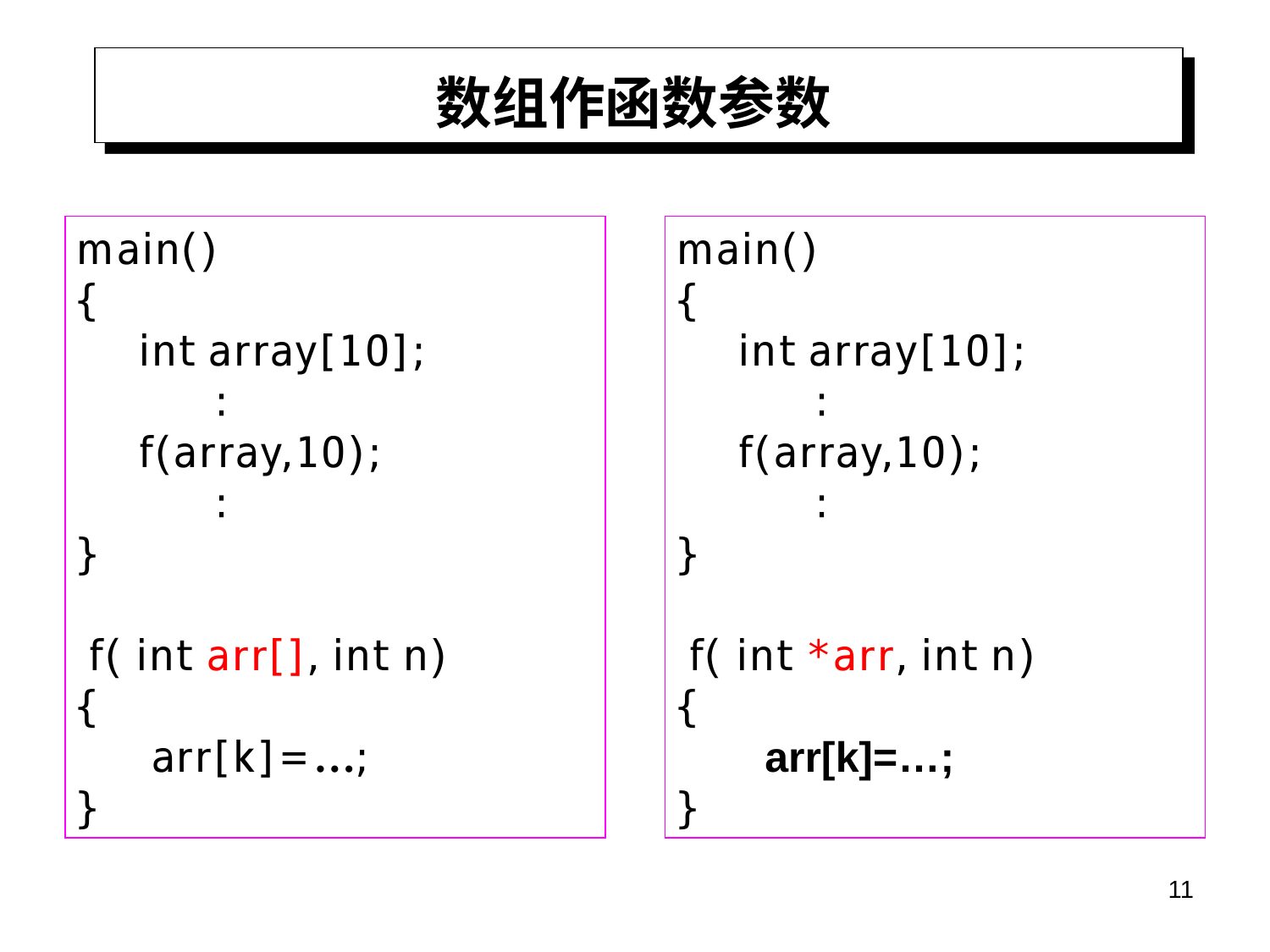

# 数组作函数参数
main()
{
     int array[10];
           :
     f(array,10);
           :
}

 f( int arr[], int n)
{
      arr[k]=…;
}
main()
{
     int array[10];
           :
     f(array,10);
           :
}

 f( int *arr, int n)
{
       arr[k]=…;
}
11